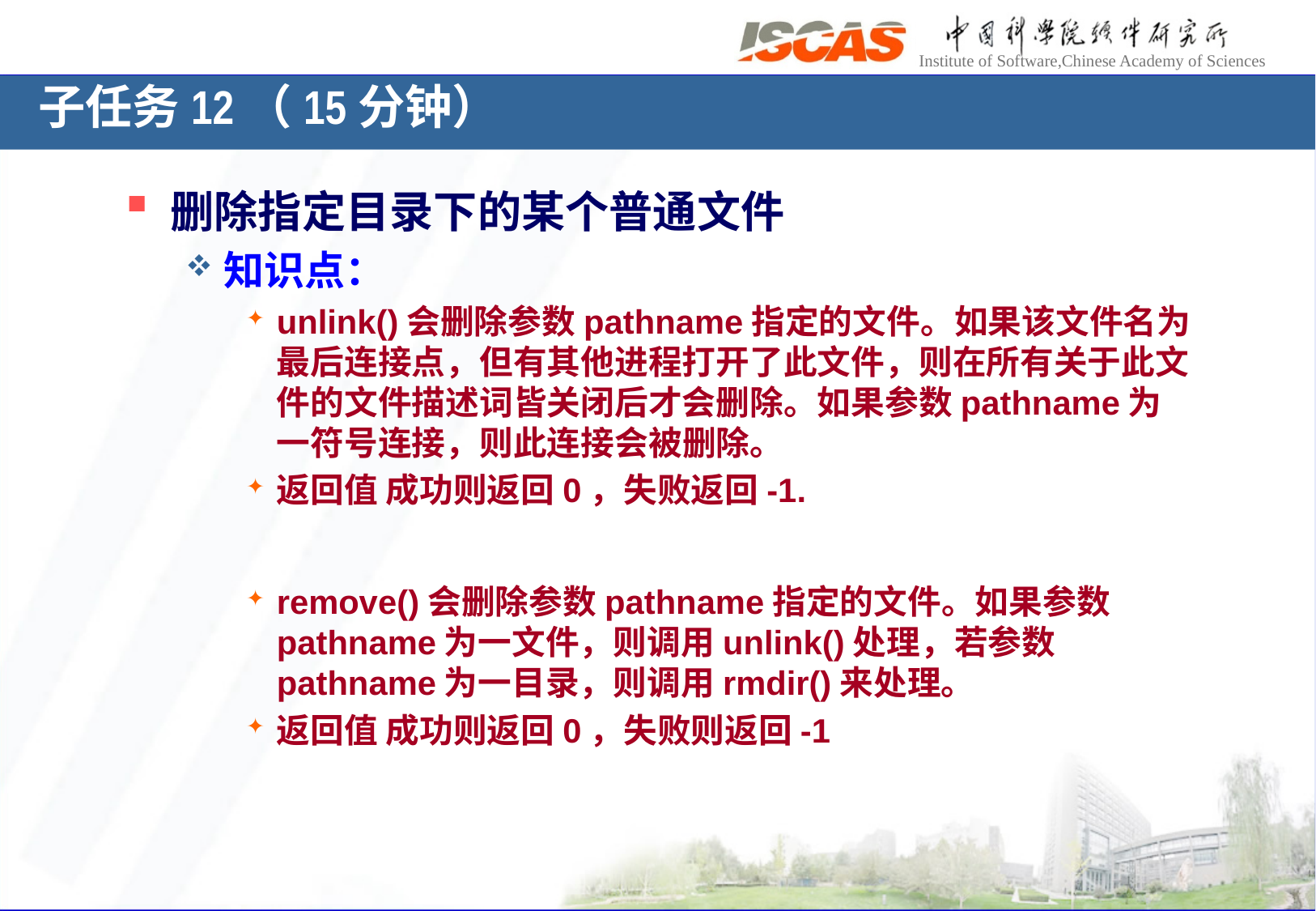

子任务12（15分钟）
删除指定目录下的某个普通文件
知识点：
unlink()会删除参数pathname指定的文件。如果该文件名为最后连接点，但有其他进程打开了此文件，则在所有关于此文件的文件描述词皆关闭后才会删除。如果参数pathname为一符号连接，则此连接会被删除。
返回值 成功则返回0，失败返回-1.

remove()会删除参数pathname指定的文件。如果参数pathname为一文件，则调用unlink()处理，若参数pathname为一目录，则调用rmdir()来处理。
返回值 成功则返回0，失败则返回-1